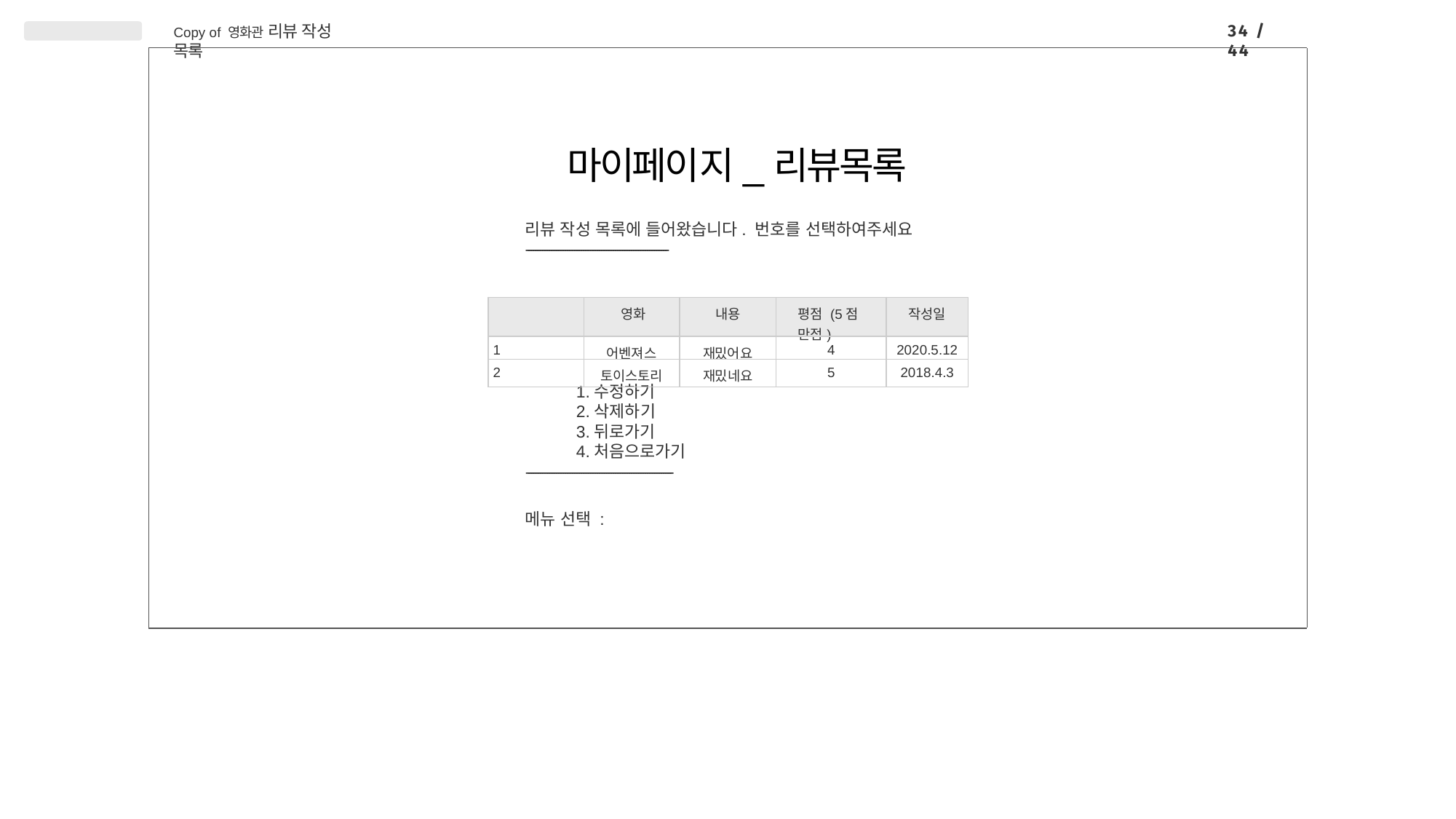

34 / 44
Copy of 영화관 리뷰 작성 목록

# 마이페이지_리뷰목록
리뷰 작성 목록에 들어왔습니다. 번호를 선택하여주세요
--------------------------------------------------------------
|  | 영화 | 내용 | 평점 (5점 만점) | 작성일 |
| --- | --- | --- | --- | --- |
| 1 | 어벤져스 | 재밌어요 | 4 | 2020.5.12 |
| 2 | 토이스토리 | 재밌네요 | 5 | 2018.4.3 |
수정하기
삭제하기
뒤로가기
처음으로가기
----------------------------------------------------------------

메뉴 선택 :